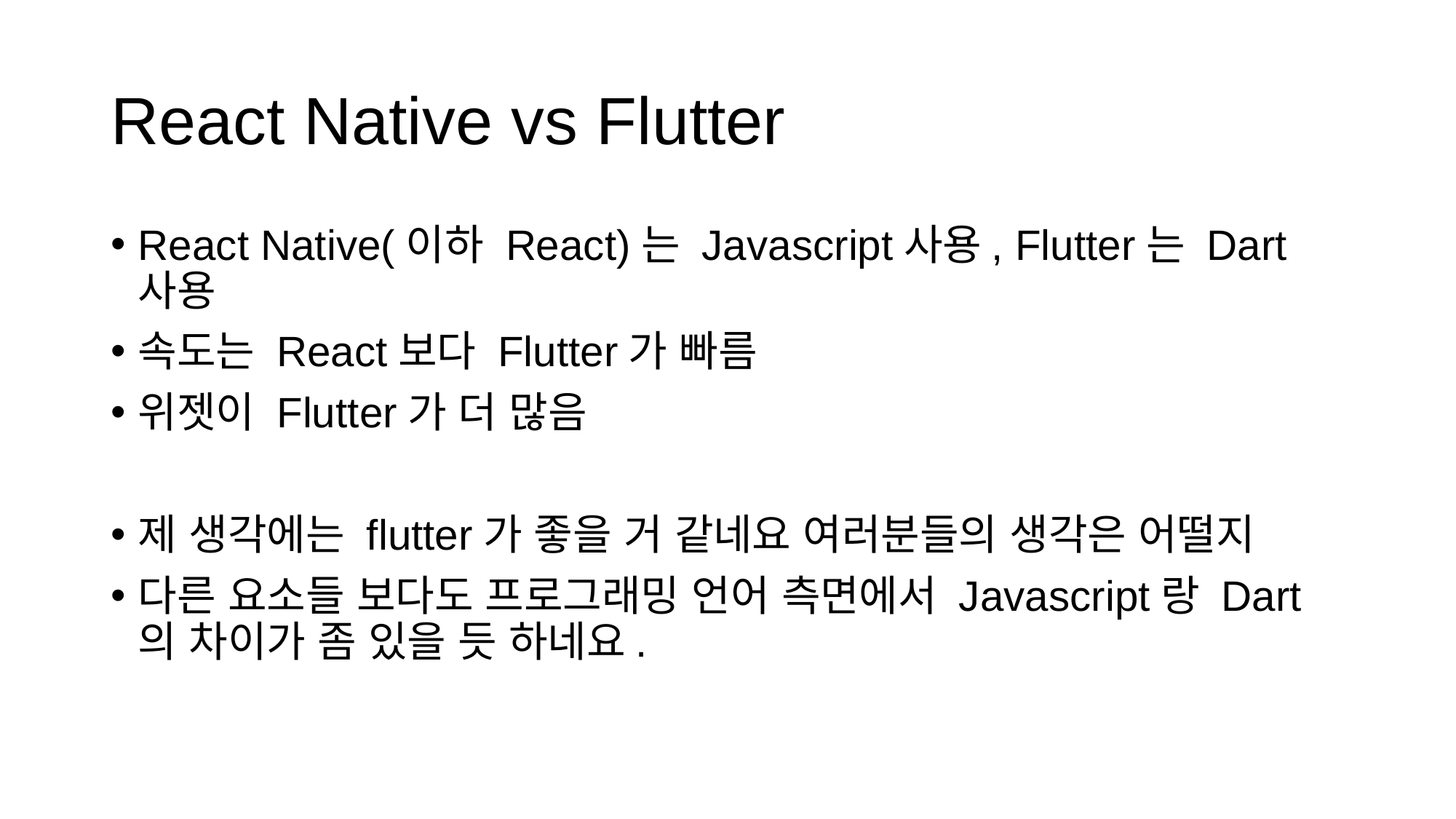

# React Native vs Flutter
React Native(이하 React)는 Javascript사용, Flutter는 Dart 사용
속도는 React보다 Flutter가 빠름
위젯이 Flutter가 더 많음

제 생각에는 flutter가 좋을 거 같네요 여러분들의 생각은 어떨지
다른 요소들 보다도 프로그래밍 언어 측면에서 Javascript랑 Dart의 차이가 좀 있을 듯 하네요.